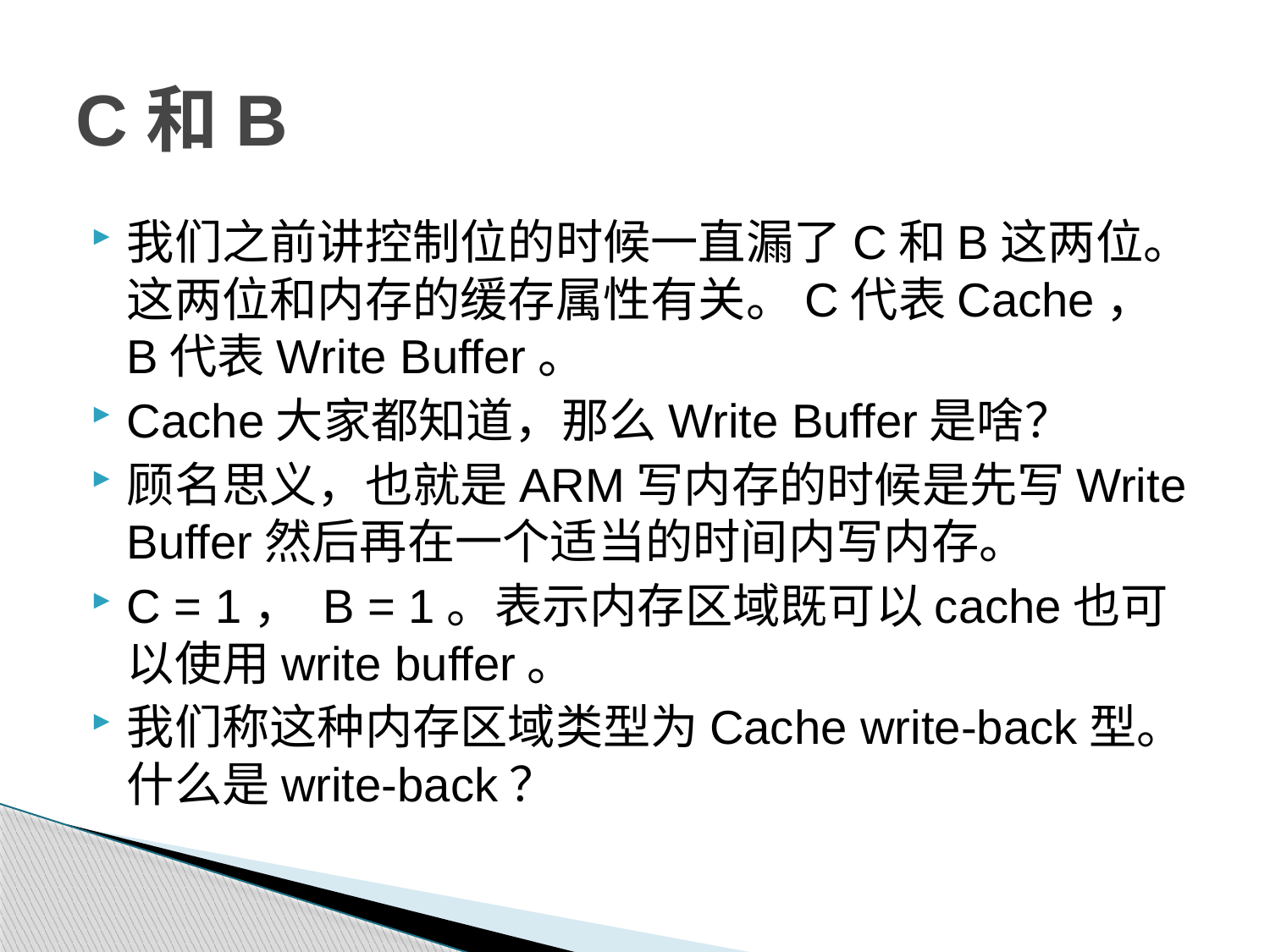

# C和B
我们之前讲控制位的时候一直漏了C和B这两位。这两位和内存的缓存属性有关。C代表Cache，B代表Write Buffer。
Cache大家都知道，那么Write Buffer是啥？
顾名思义，也就是ARM写内存的时候是先写Write Buffer然后再在一个适当的时间内写内存。
C = 1， B = 1。表示内存区域既可以cache也可以使用write buffer。
我们称这种内存区域类型为Cache write-back型。什么是write-back？